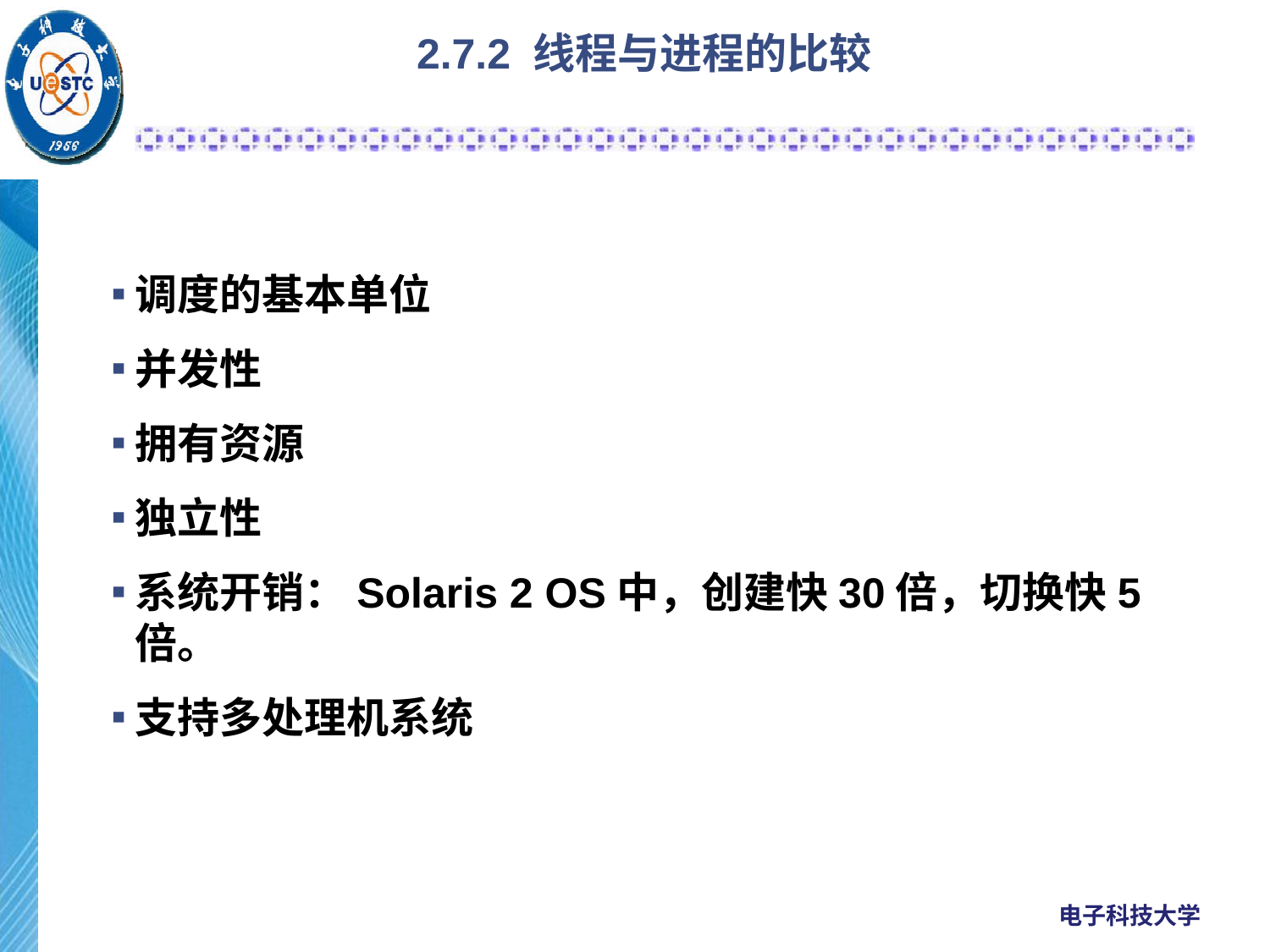

# 2.7.2 线程与进程的比较
调度的基本单位
并发性
拥有资源
独立性
系统开销：Solaris 2 OS中，创建快30倍，切换快5倍。
支持多处理机系统